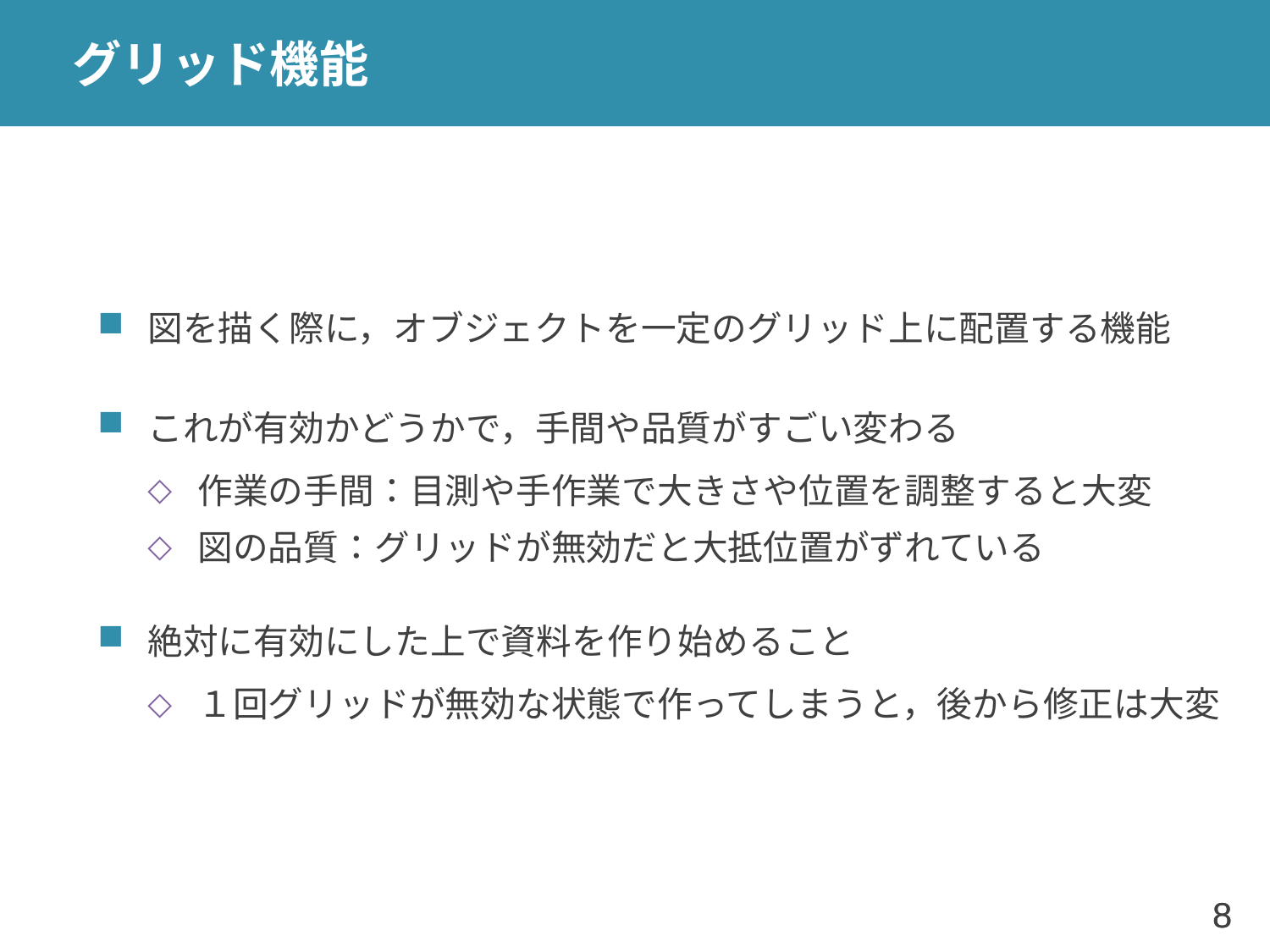

# グリッド機能
図を描く際に，オブジェクトを一定のグリッド上に配置する機能
これが有効かどうかで，手間や品質がすごい変わる
作業の手間：目測や手作業で大きさや位置を調整すると大変
図の品質：グリッドが無効だと大抵位置がずれている
絶対に有効にした上で資料を作り始めること
１回グリッドが無効な状態で作ってしまうと，後から修正は大変